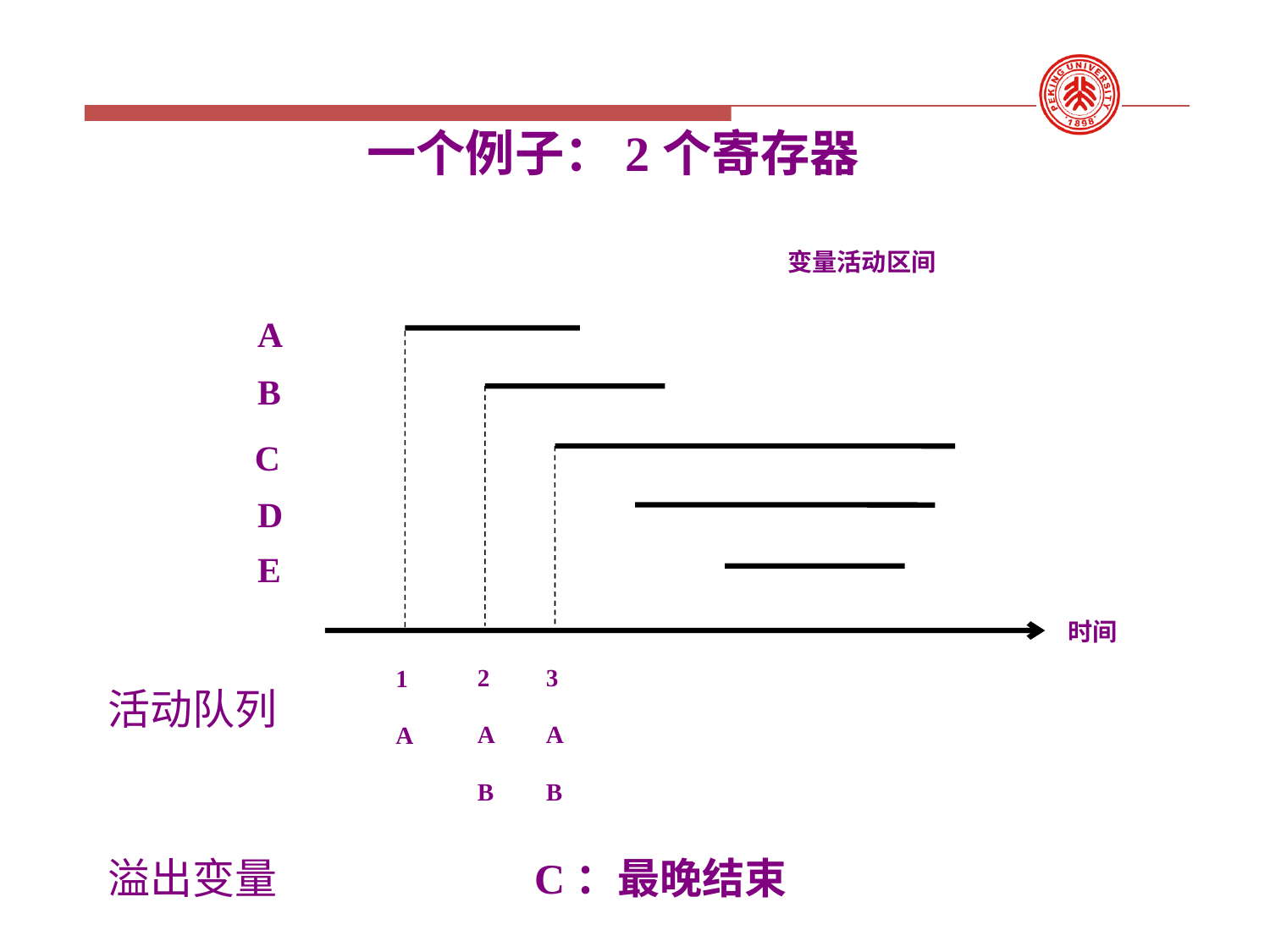

一个例子：2个寄存器
变量活动区间
A

B

C

D

E

时间

2

A

B
3

A

B
1

A
活动队列
溢出变量
C：最晚结束